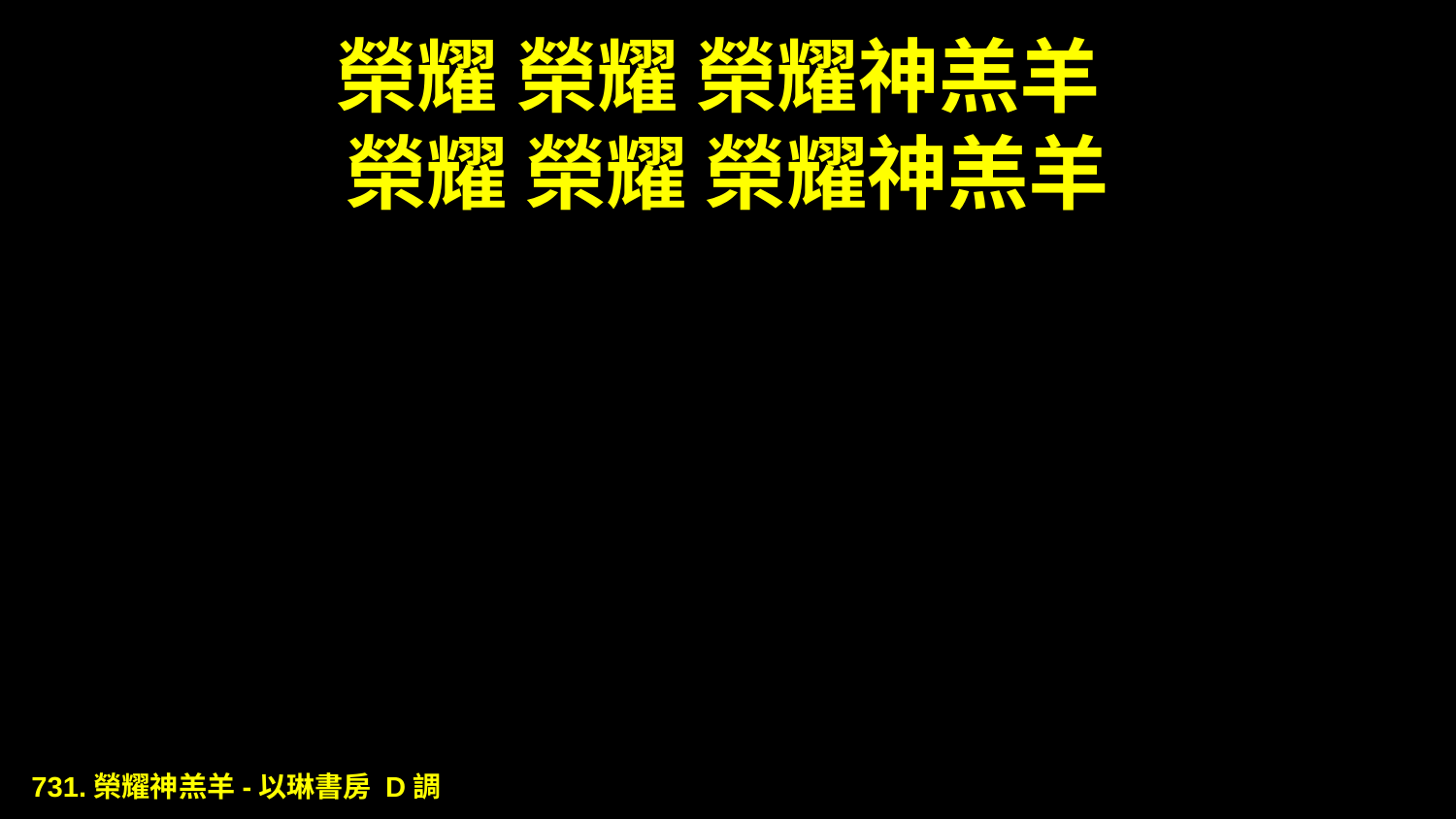

# 榮耀 榮耀 榮耀神羔羊 榮耀 榮耀 榮耀神羔羊
731.榮耀神羔羊-以琳書房 D調